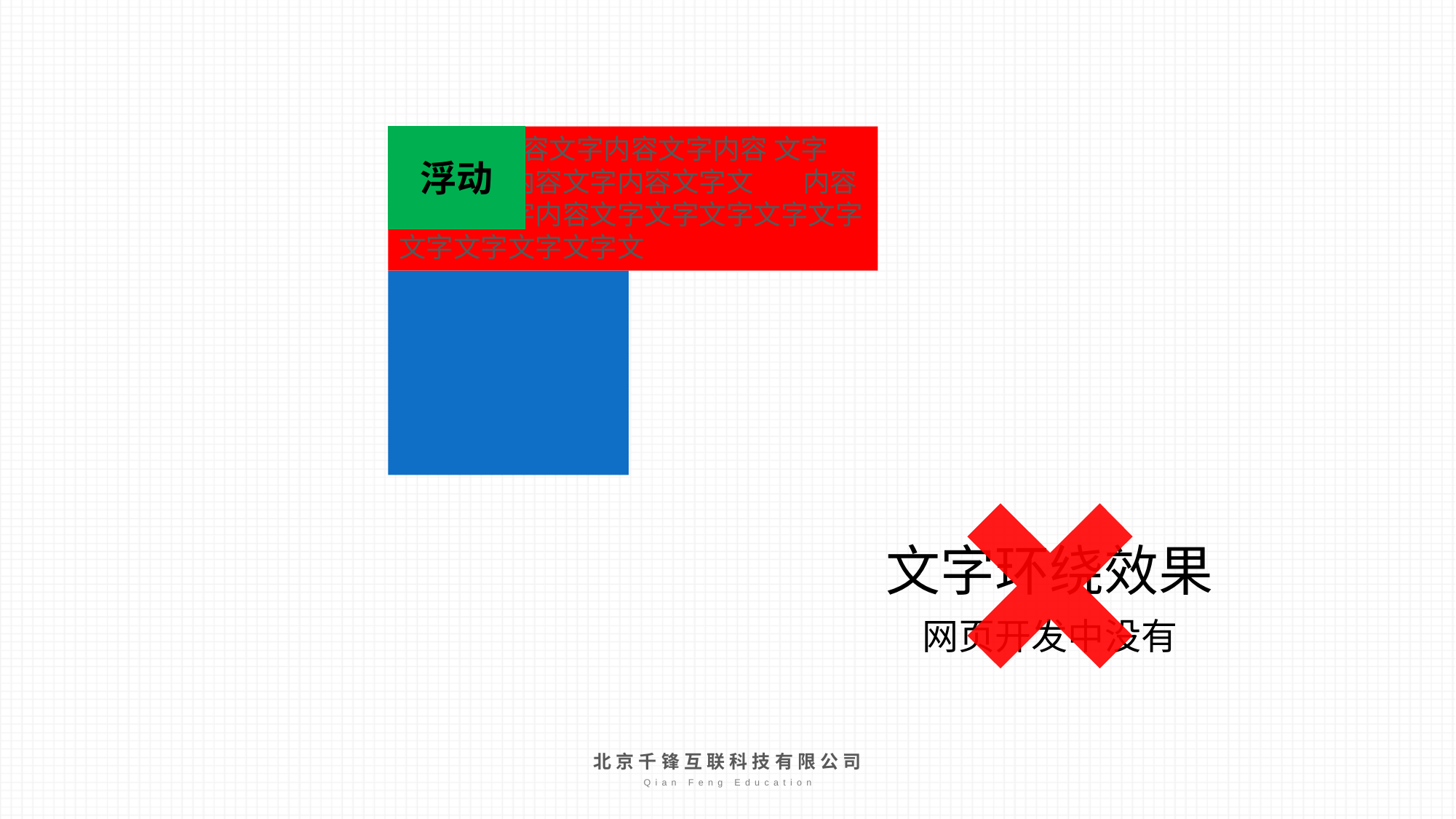

浮动
          文内容文字内容文字内容 文字      字容文字内容文字内容文字文        内容文字容文字内容文字文字文字文字文字文字文字文字文字文

文字环绕效果

网页开发中没有
北京千锋互联科技有限公司
Qian Feng Education